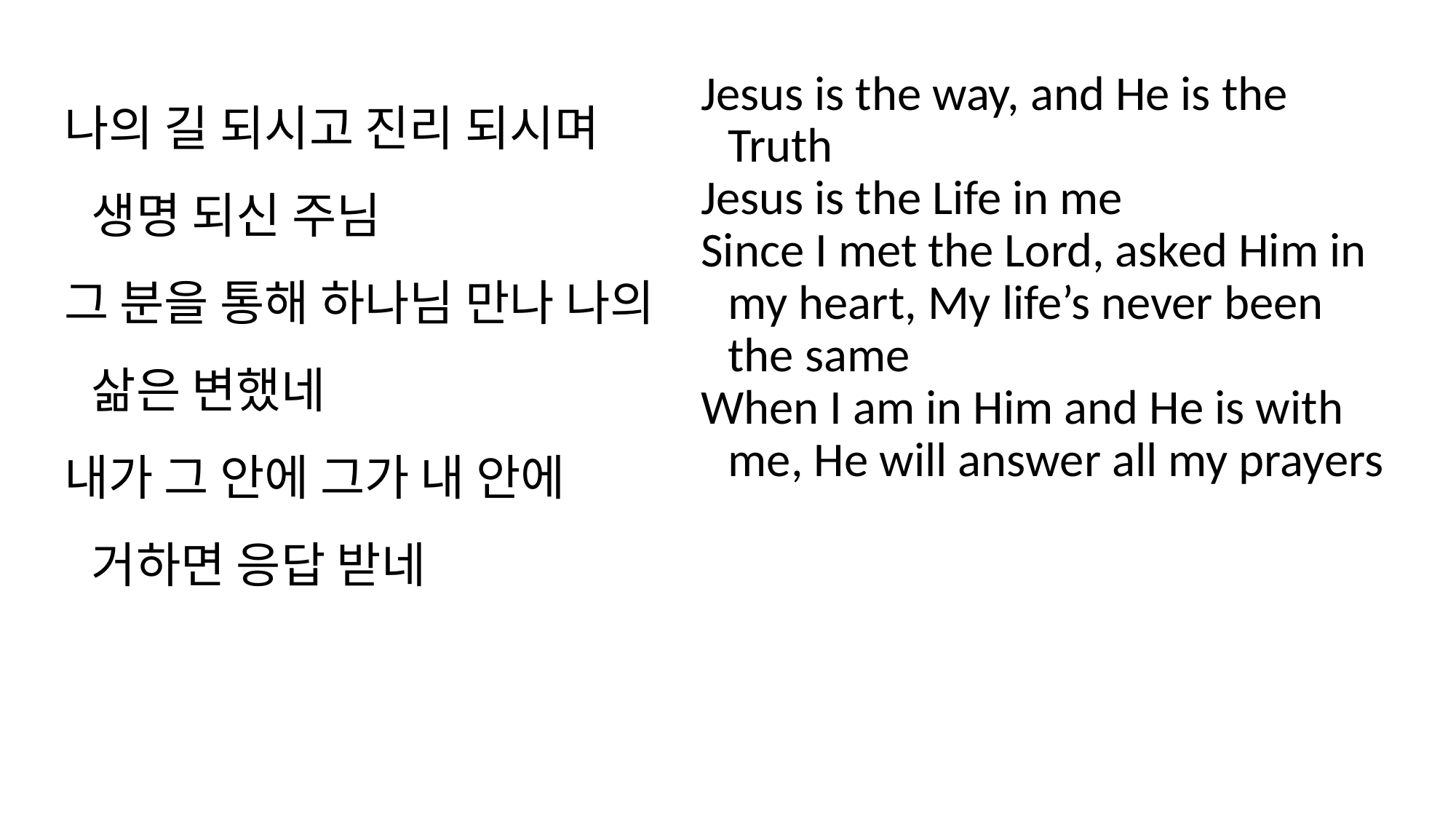

나의 길 되시고 진리 되시며 생명 되신 주님
그 분을 통해 하나님 만나 나의 삶은 변했네
내가 그 안에 그가 내 안에 거하면 응답 받네
Jesus is the way, and He is the Truth
Jesus is the Life in me
Since I met the Lord, asked Him in my heart, My life’s never been the same
When I am in Him and He is with me, He will answer all my prayers